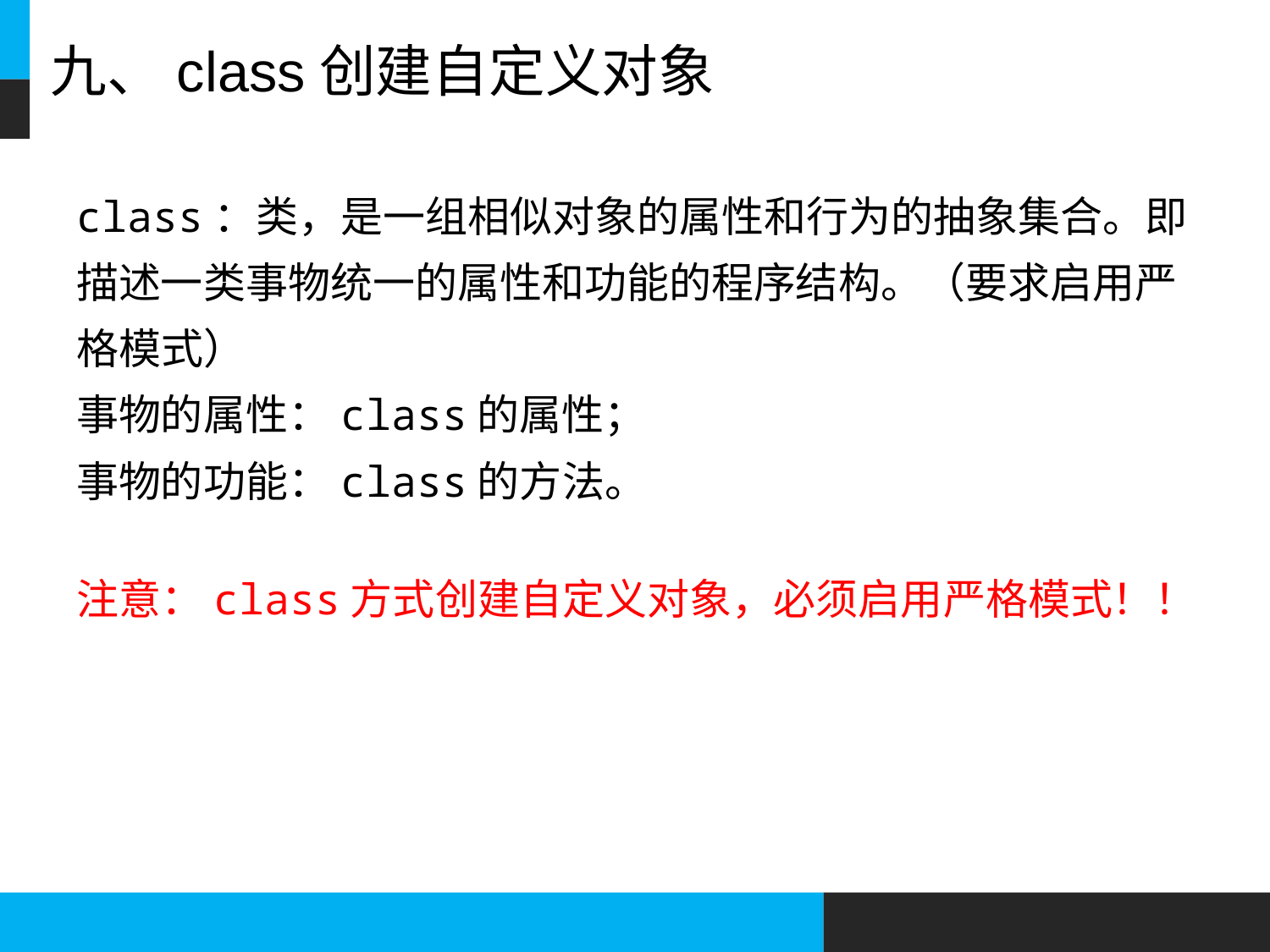

# 九、class创建自定义对象
class：类，是一组相似对象的属性和行为的抽象集合。即描述一类事物统一的属性和功能的程序结构。（要求启用严格模式）
事物的属性：class的属性；
事物的功能：class的方法。

注意：class方式创建自定义对象，必须启用严格模式！！